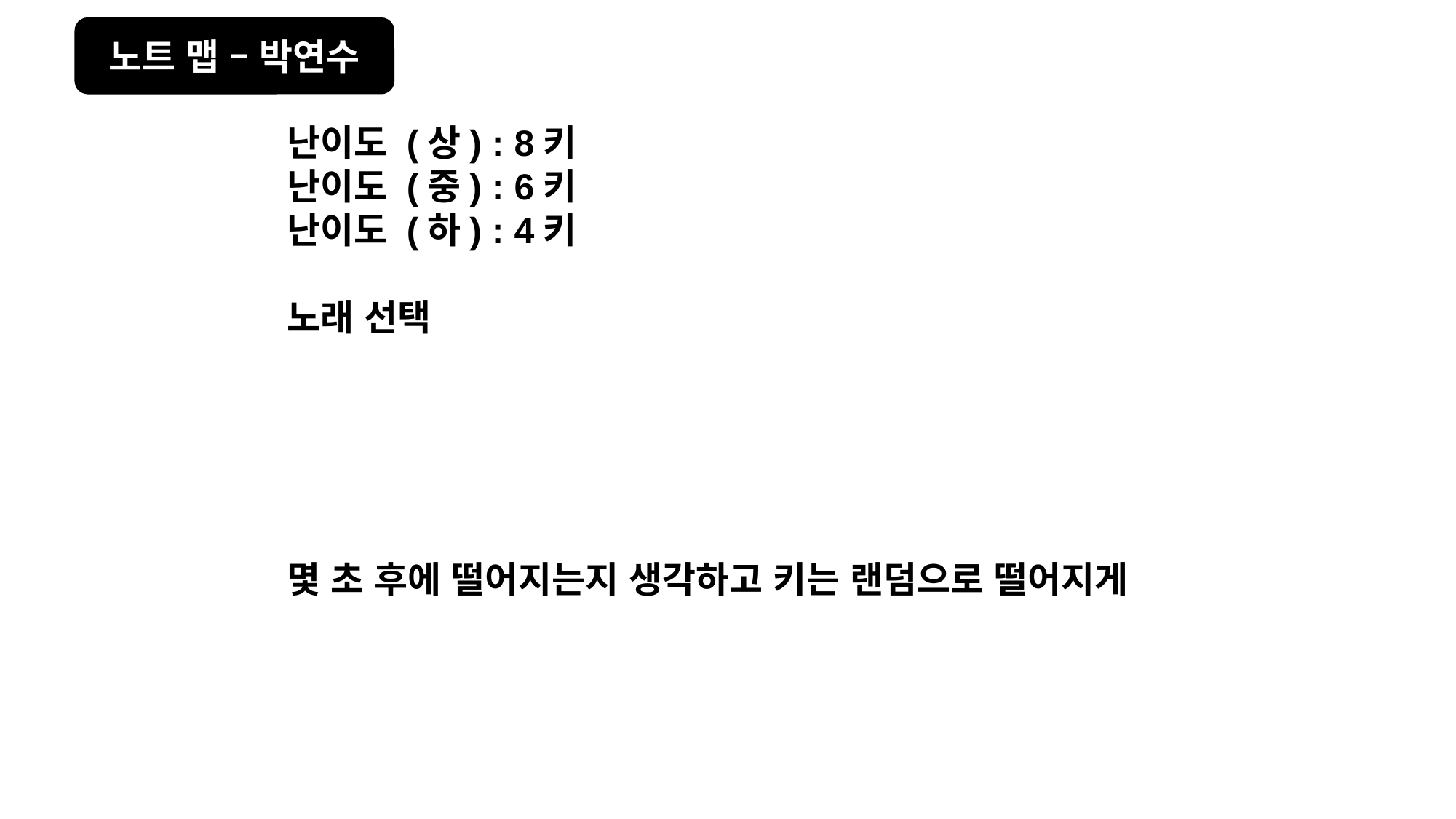

노트 맵 – 박연수
난이도 (상) : 8키
난이도 (중) : 6키
난이도 (하) : 4키

노래 선택

몇 초 후에 떨어지는지 생각하고 키는 랜덤으로 떨어지게